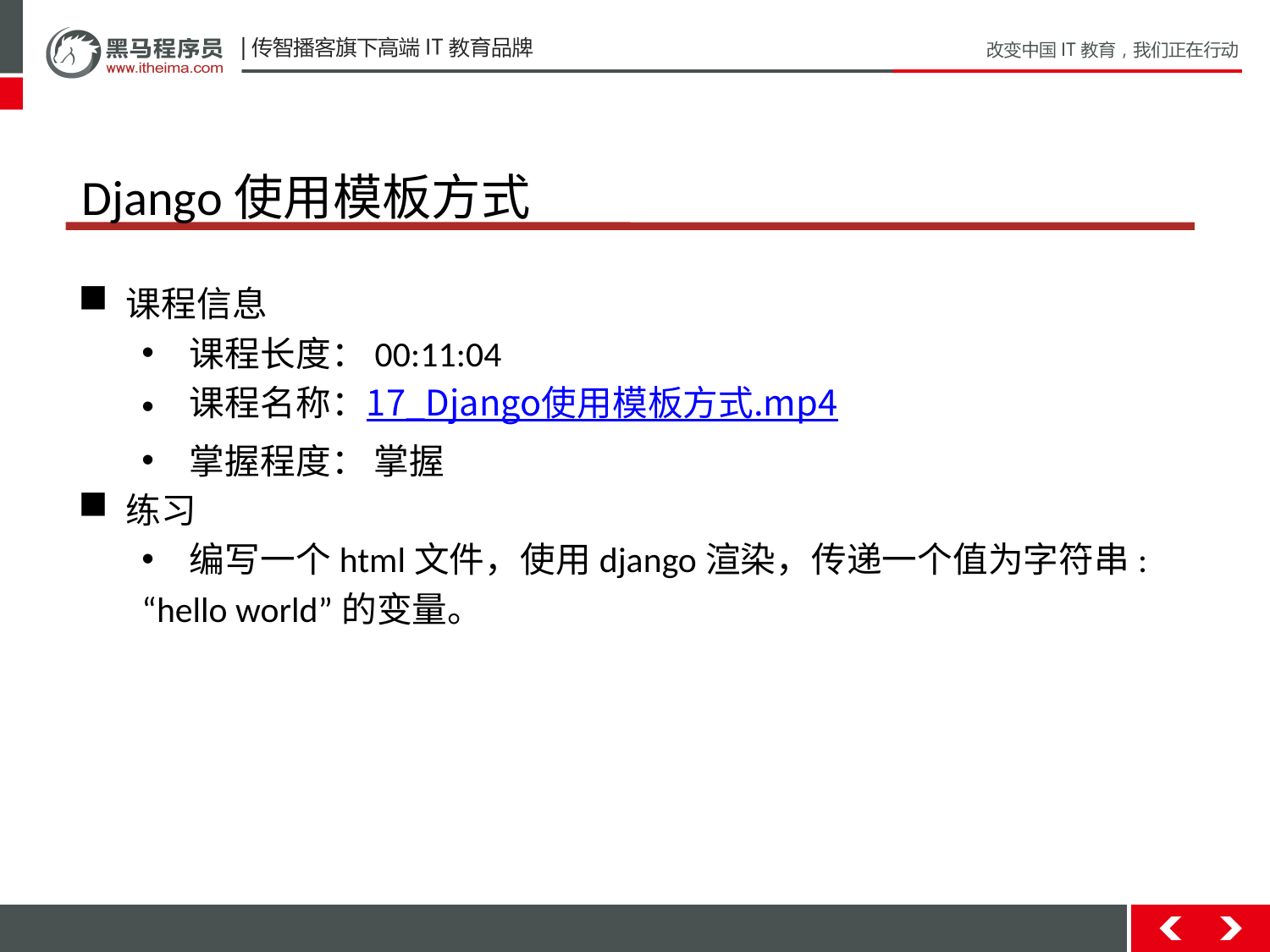

# Django使用模板方式

课程信息
课程长度：00:11:04
课程名称：17_Django使用模板方式.mp4
掌握程度： 掌握
练习
编写一个html文件，使用django渲染，传递一个值为字符串:
“hello world”的变量。